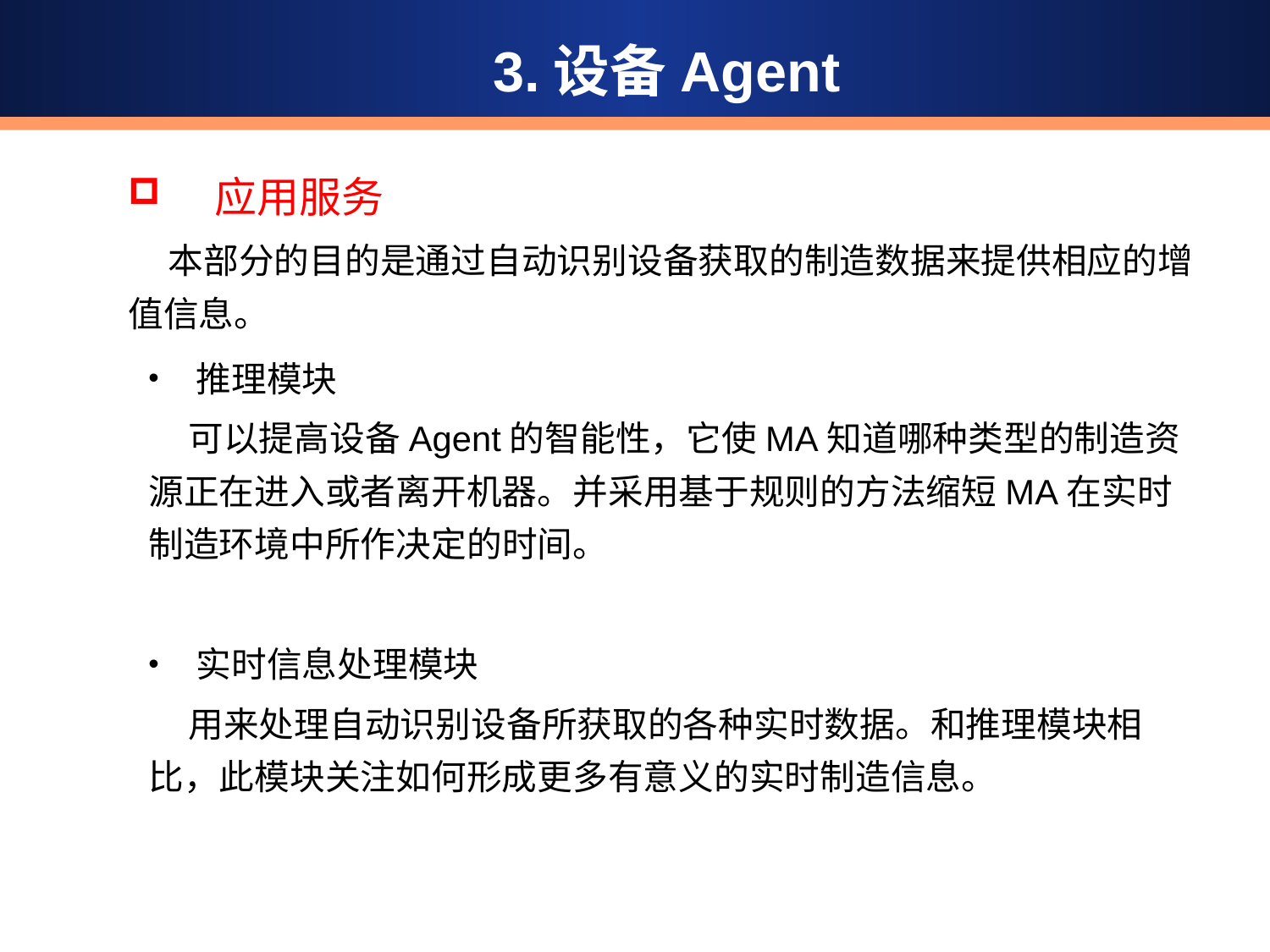

3.设备Agent
应用服务
    本部分的目的是通过自动识别设备获取的制造数据来提供相应的增值信息。

推理模块
    可以提高设备Agent的智能性，它使MA知道哪种类型的制造资源正在进入或者离开机器。并采用基于规则的方法缩短MA在实时制造环境中所作决定的时间。

实时信息处理模块
    用来处理自动识别设备所获取的各种实时数据。和推理模块相比，此模块关注如何形成更多有意义的实时制造信息。